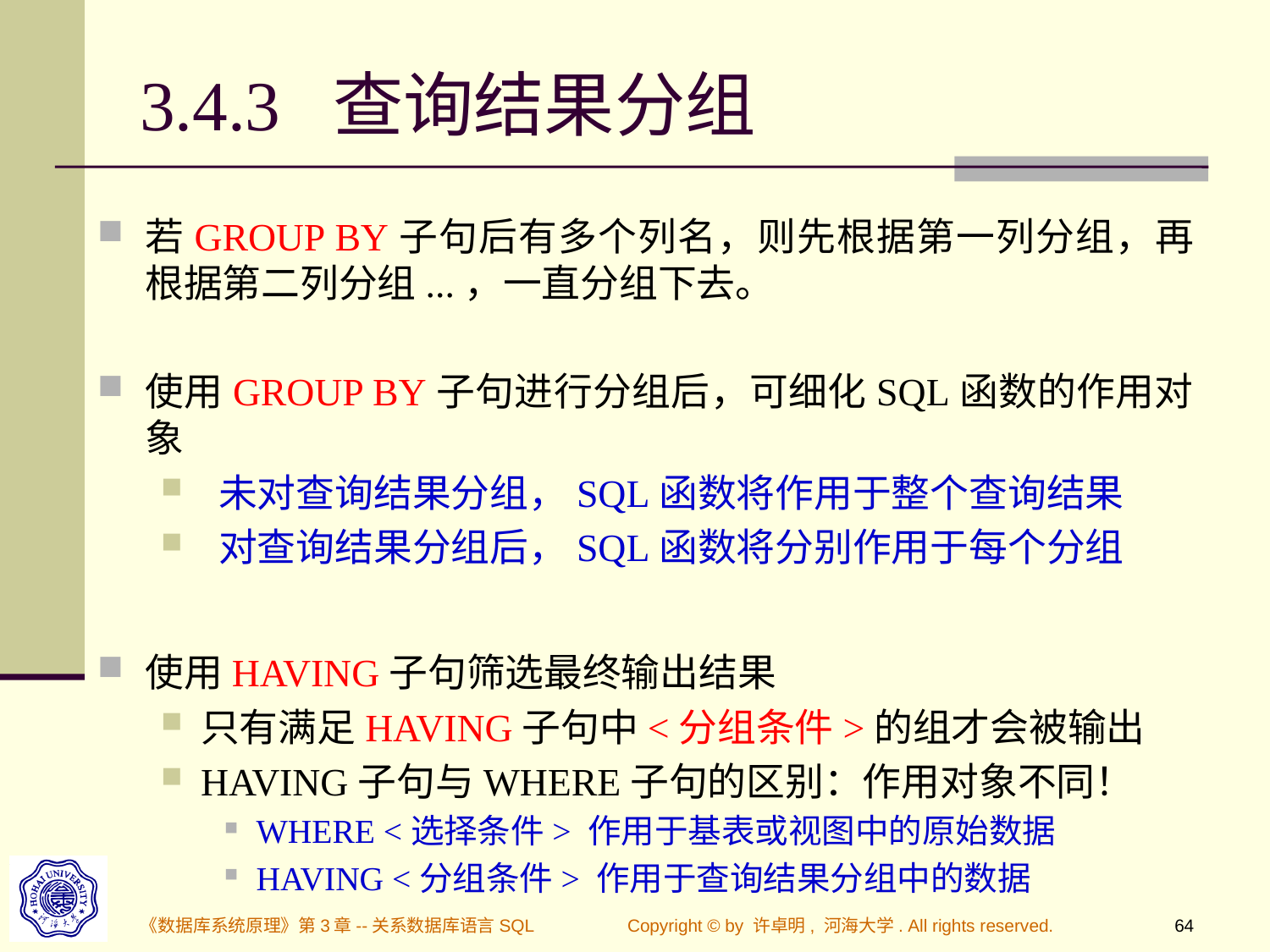

# 3.4.3  查询结果分组
若GROUP BY子句后有多个列名，则先根据第一列分组，再根据第二列分组...，一直分组下去。

使用GROUP BY子句进行分组后，可细化SQL函数的作用对象
 未对查询结果分组，SQL函数将作用于整个查询结果
 对查询结果分组后，SQL函数将分别作用于每个分组

使用HAVING子句筛选最终输出结果
只有满足HAVING子句中<分组条件>的组才会被输出
HAVING子句与WHERE子句的区别：作用对象不同！
WHERE <选择条件> 作用于基表或视图中的原始数据
HAVING <分组条件> 作用于查询结果分组中的数据
《数据库系统原理》第3章--关系数据库语言SQL
Copyright © by 许卓明, 河海大学. All rights reserved.
64